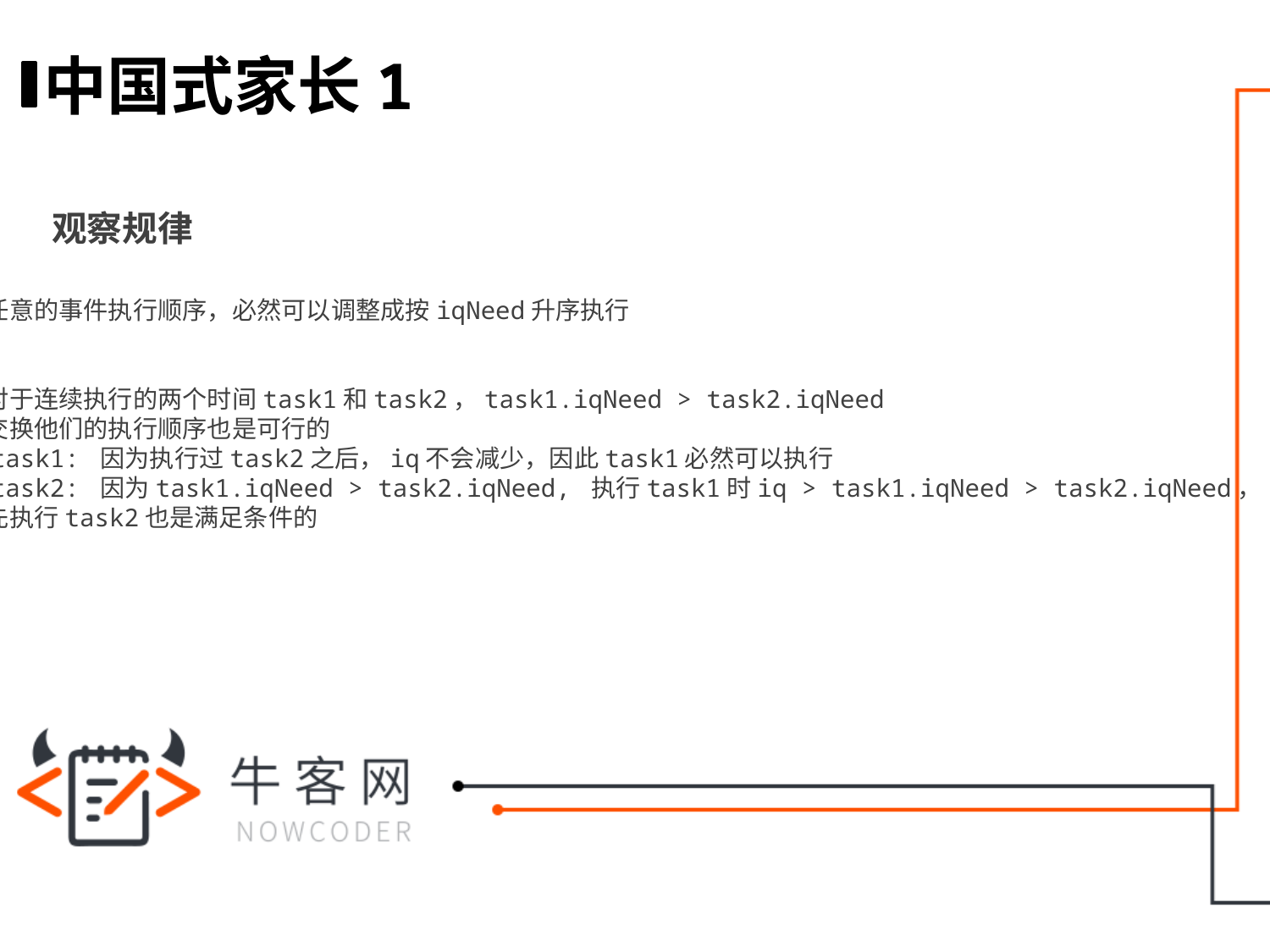

中国式家长1

观察规律
对于任意的事件执行顺序，必然可以调整成按iqNeed升序执行

证明：
如果对于连续执行的两个时间task1和task2，task1.iqNeed > task2.iqNeed
那么交换他们的执行顺序也是可行的
对于task1: 因为执行过task2之后，iq不会减少，因此task1必然可以执行
对于task2: 因为task1.iqNeed > task2.iqNeed, 执行task1时iq > task1.iqNeed > task2.iqNeed，
所以先执行task2也是满足条件的